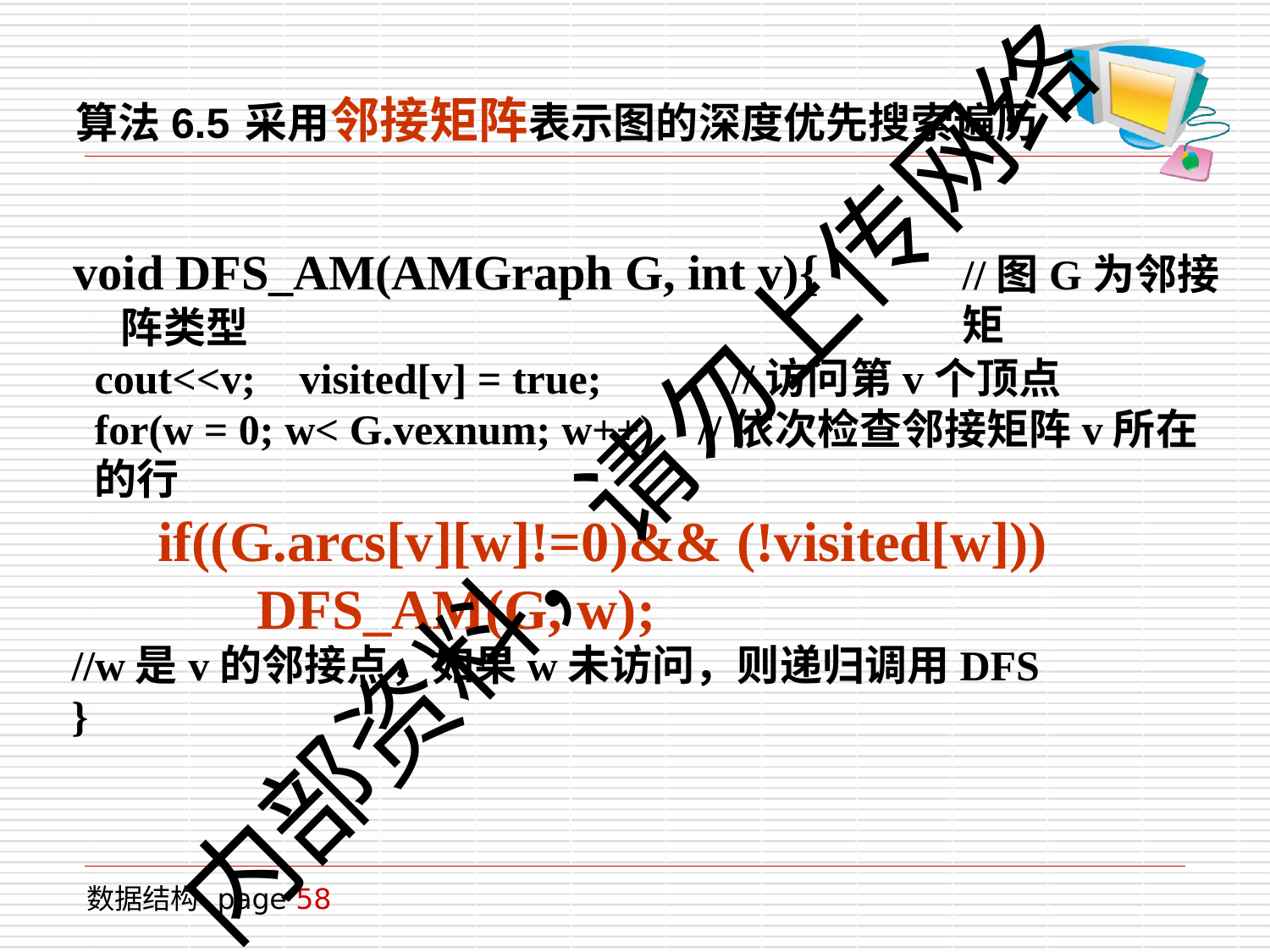

# 算法6.5	采用邻接矩阵表示图的深度优先搜索遍历

void DFS_AM(AMGraph G, int v){
阵类型
//图G为邻接矩
cout<<v;	visited[v] = true;	//访问第v个顶点
for(w = 0; w< G.vexnum; w++)	//依次检查邻接矩阵v所在的行
if((G.arcs[v][w]!=0)&& (!visited[w]))  DFS_AM(G, w);
//w是v的邻接点，如果w未访问，则递归调用DFS
}
内部资料，请勿上传网络

数据结构 page 58